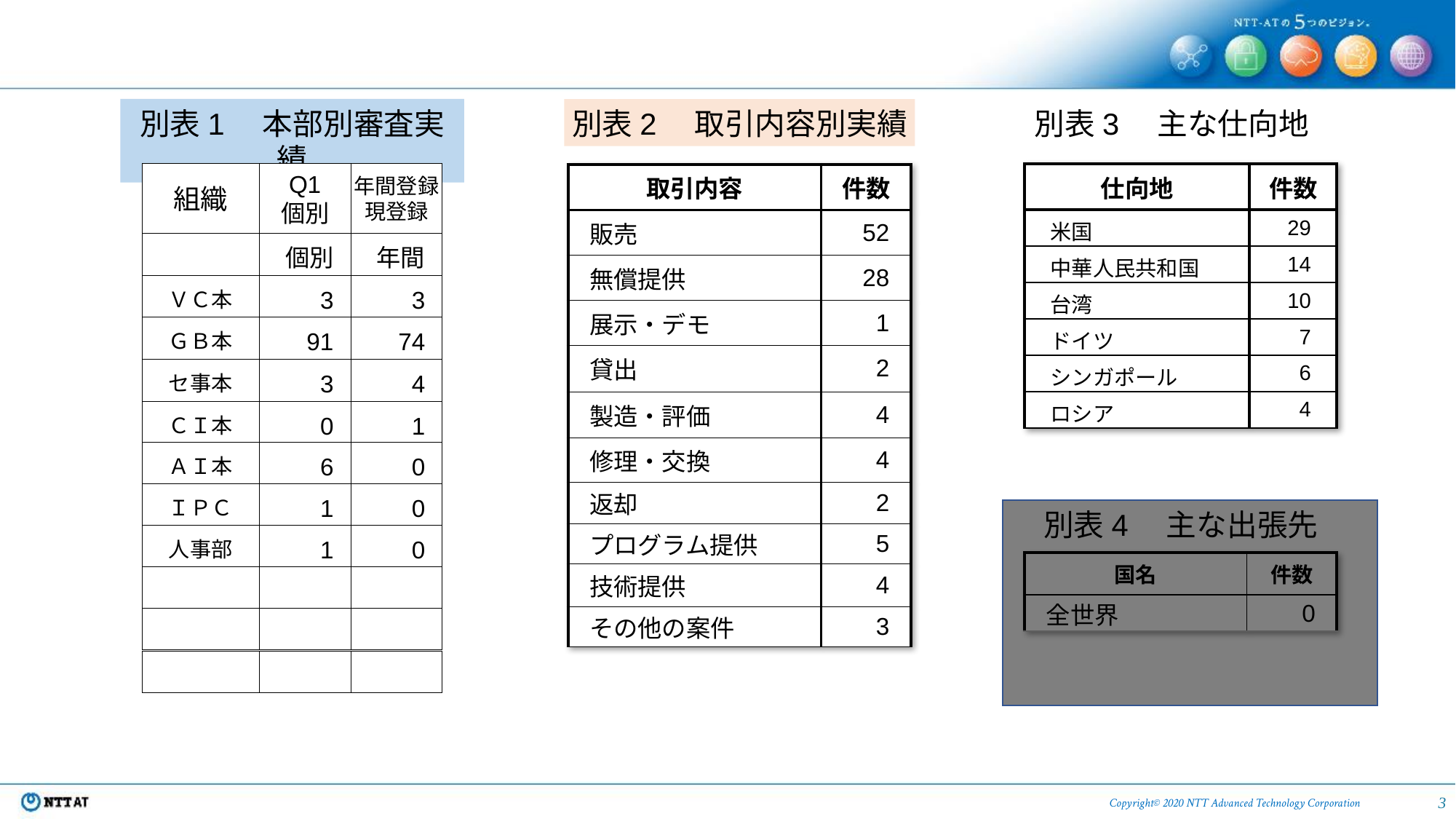

#
別表1　本部別審査実績
別表2　取引内容別実績
別表3　主な仕向地
組織
Q1
個別
年間登録
現登録

個別
年間
ＶＣ本
3
3
ＧＢ本
91
74
セ事本
3
4
ＣＩ本
0
1
ＡＩ本
6
0
ＩＰＣ
1
0
人事部
1
0

| 仕向地 | 件数 |
| --- | --- |
| 米国 | 29 |
| 中華人民共和国 | 14 |
| 台湾 | 10 |
| ドイツ | 7 |
| シンガポール | 6 |
| ロシア | 4 |
| 取引内容 | 件数 |
| --- | --- |
| 販売 | 52 |
| 無償提供 | 28 |
| 展示・デモ | 1 |
| 貸出 | 2 |
| 製造・評価 | 4 |
| 修理・交換 | 4 |
| 返却 | 2 |
| プログラム提供 | 5 |
| 技術提供 | 4 |
| その他の案件 | 3 |

別表4　主な出張先
| 国名 | 件数 |
| --- | --- |
| 全世界 | 0 |